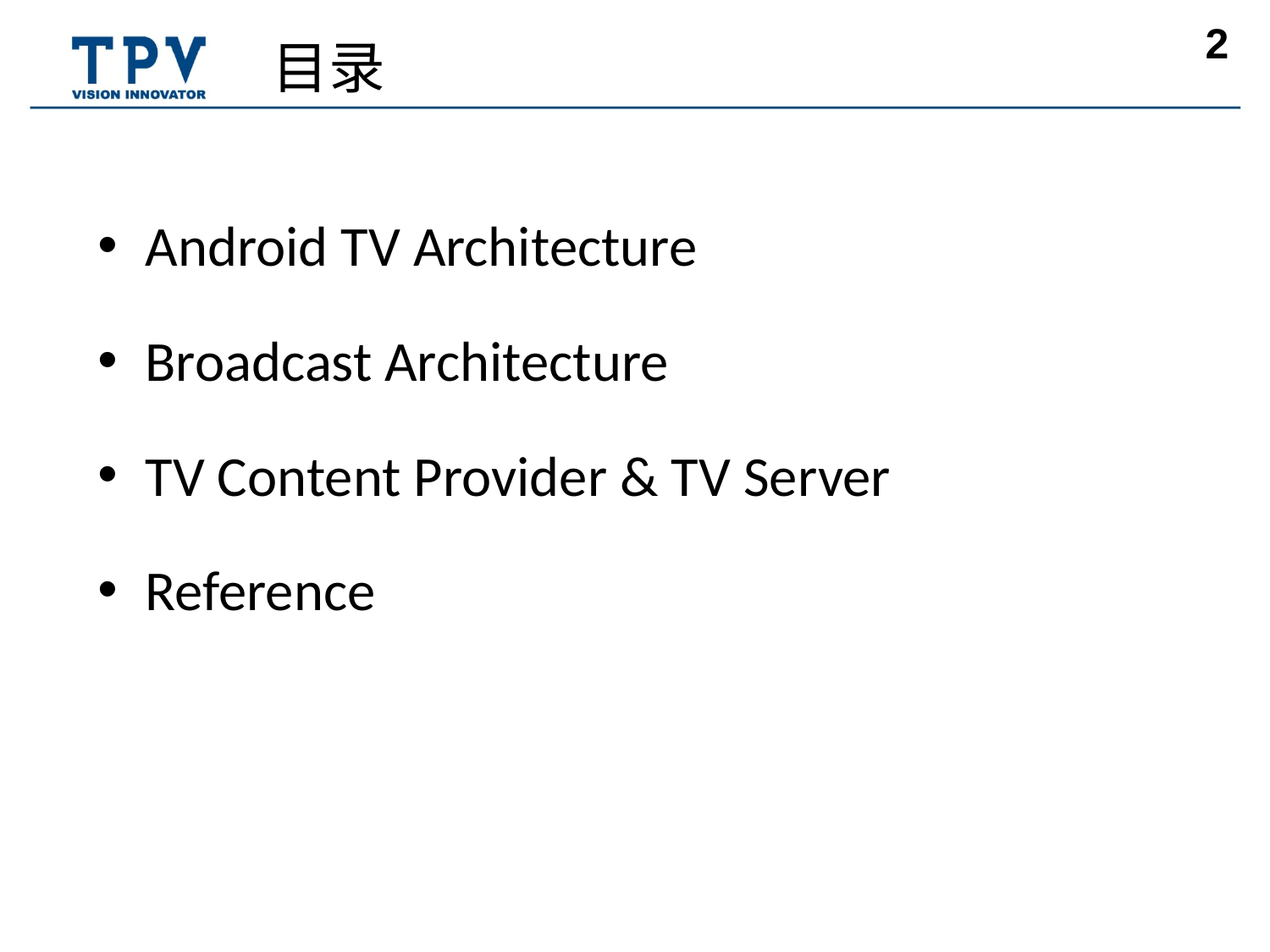

目录
Android TV Architecture
Broadcast Architecture
TV Content Provider & TV Server
Reference